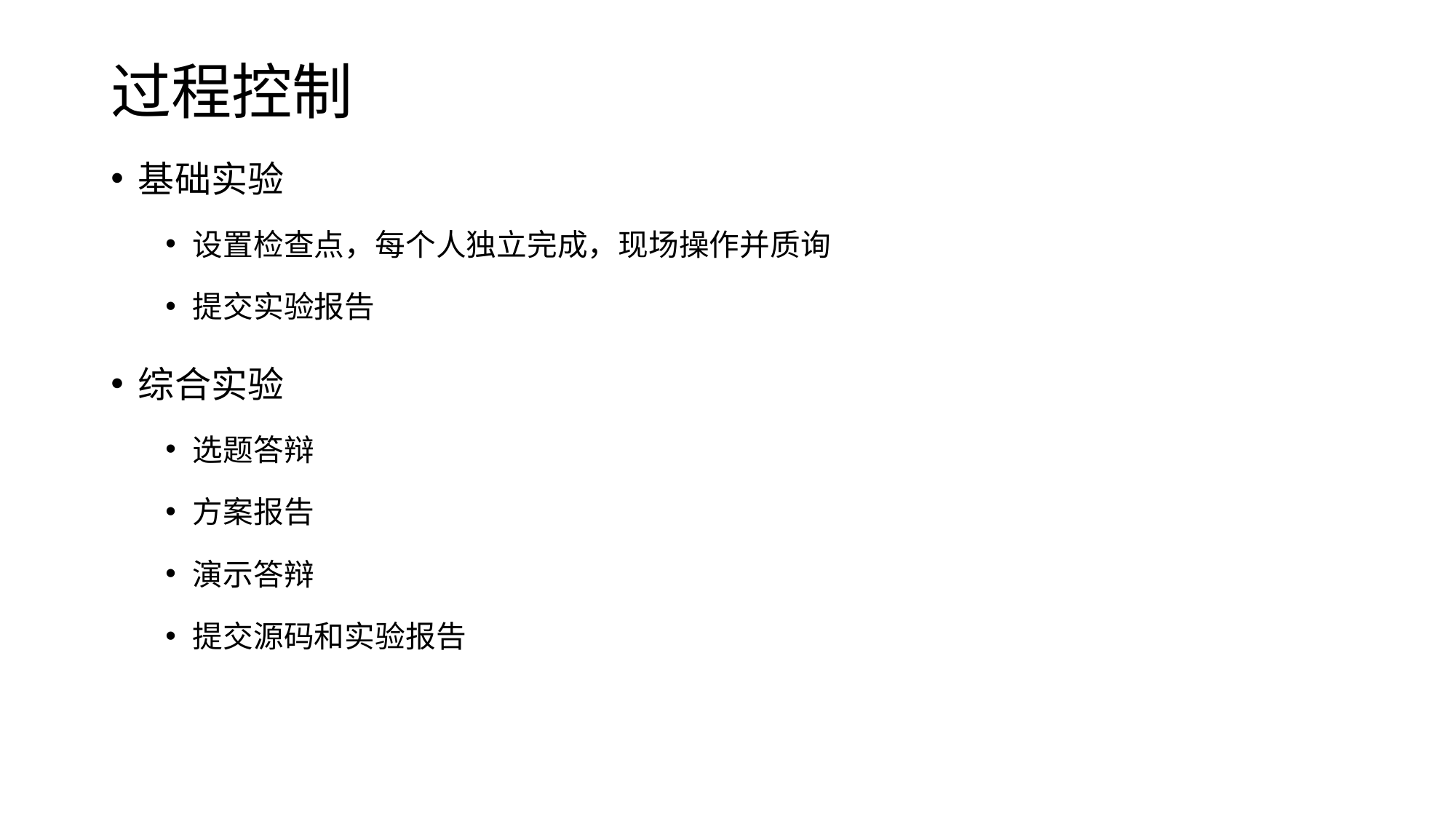

# 过程控制
基础实验
设置检查点，每个人独立完成，现场操作并质询
提交实验报告
综合实验
选题答辩
方案报告
演示答辩
提交源码和实验报告